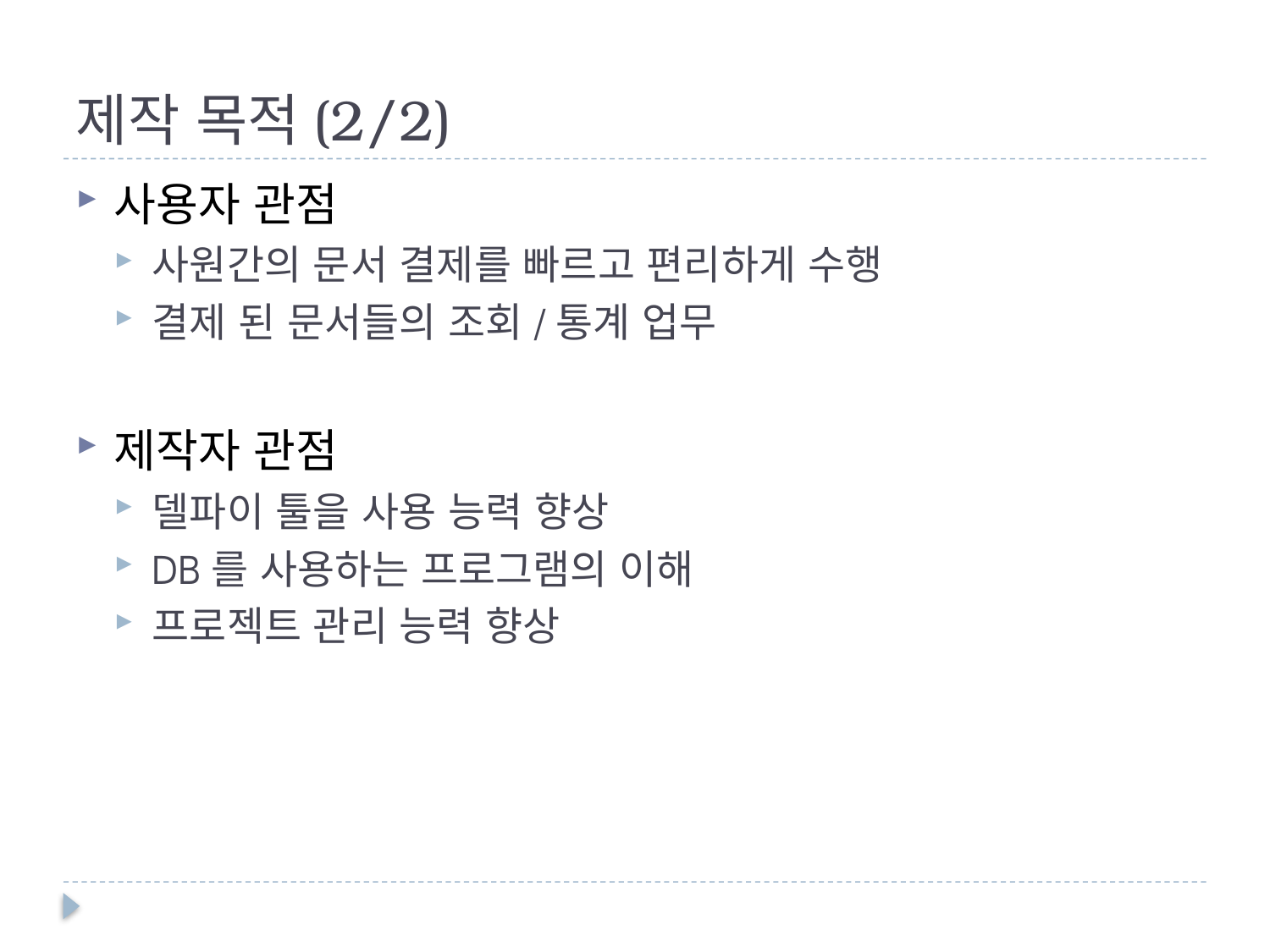

# 제작 목적(2/2)
사용자 관점
사원간의 문서 결제를 빠르고 편리하게 수행
결제 된 문서들의 조회/통계 업무

제작자 관점
델파이 툴을 사용 능력 향상
DB를 사용하는 프로그램의 이해
프로젝트 관리 능력 향상